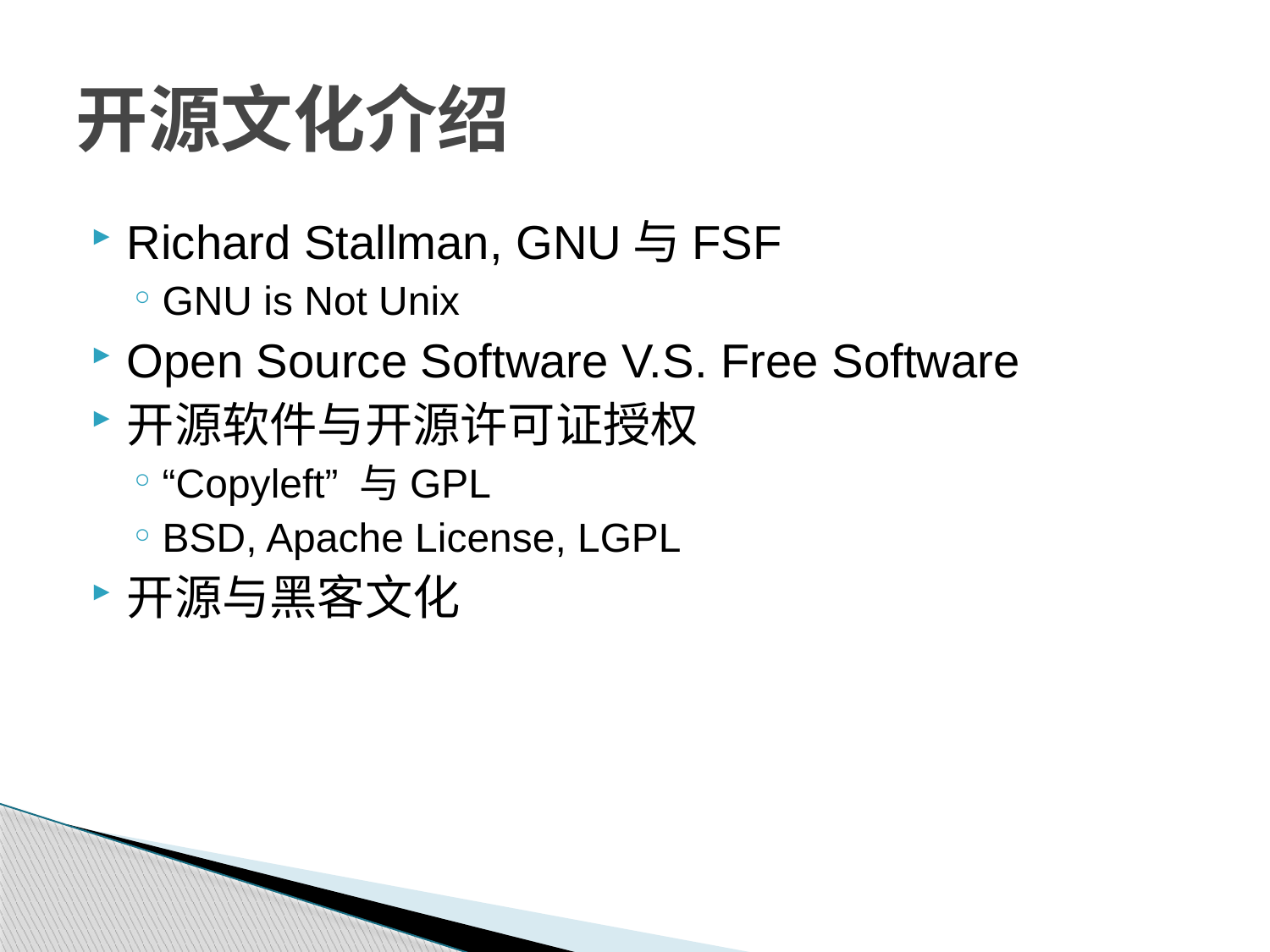

# 开源文化介绍
Richard Stallman, GNU与FSF
GNU is Not Unix
Open Source Software V.S. Free Software
开源软件与开源许可证授权
“Copyleft” 与GPL
BSD, Apache License, LGPL
开源与黑客文化